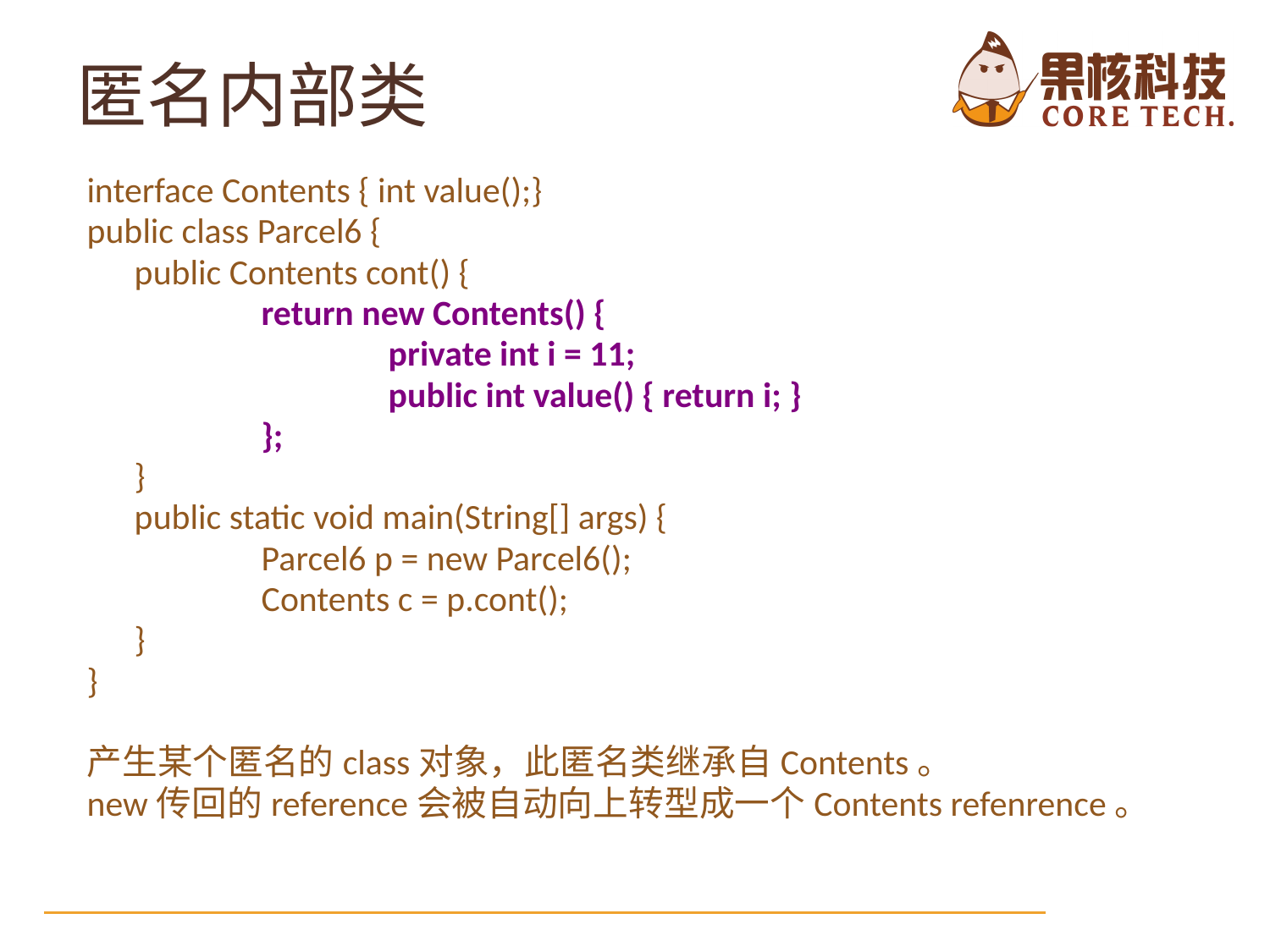

# 匿名内部类
interface Contents { int value();}
public class Parcel6 {
	public Contents cont() {
		return new Contents() {
			private int i = 11;
			public int value() { return i; }
		};
	}
	public static void main(String[] args) {
		Parcel6 p = new Parcel6();
		Contents c = p.cont();
	}
}

产生某个匿名的class对象，此匿名类继承自Contents。
new传回的reference会被自动向上转型成一个Contents refenrence。